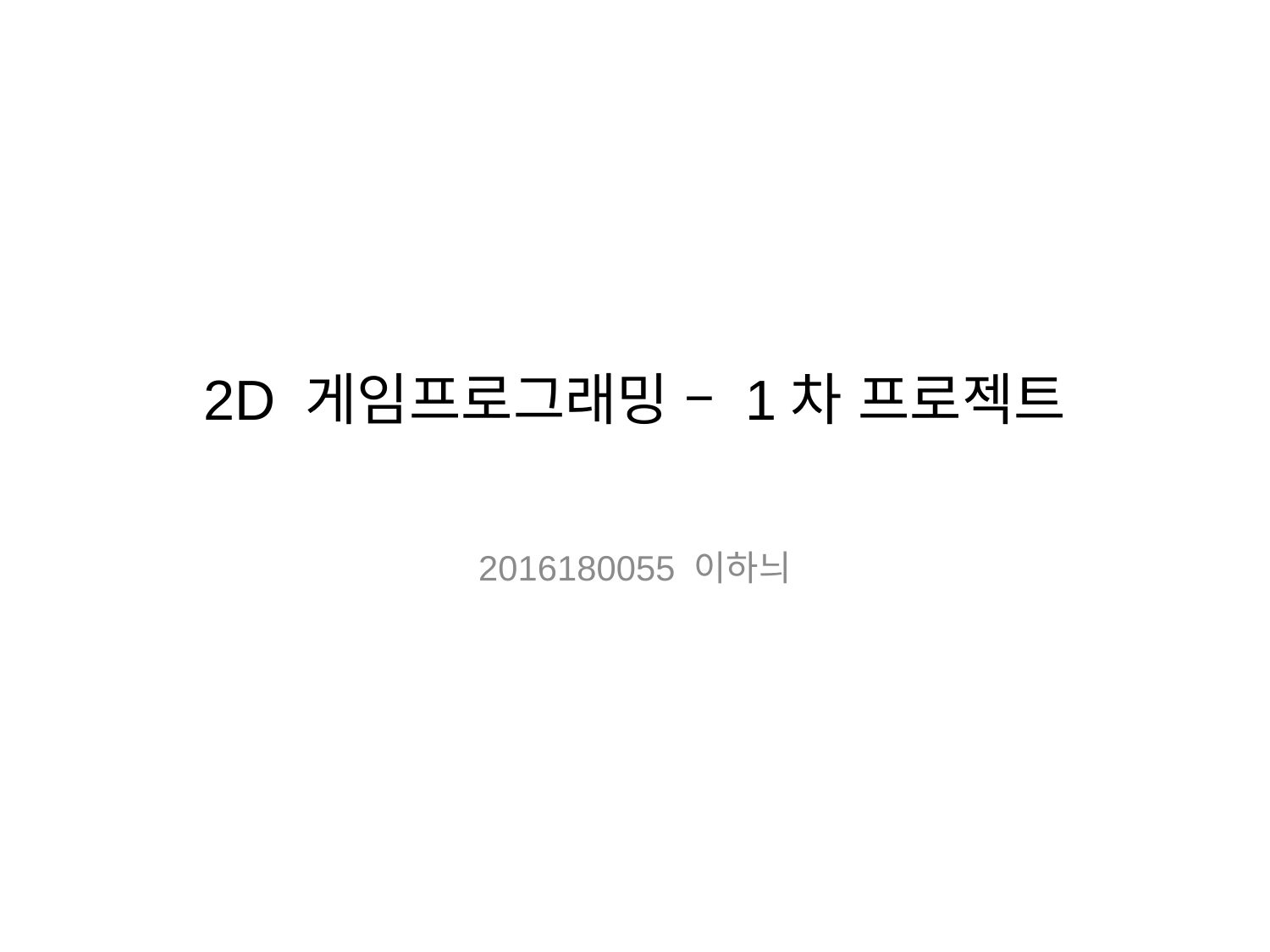

# 2D 게임프로그래밍 – 1차 프로젝트
2016180055 이하늬